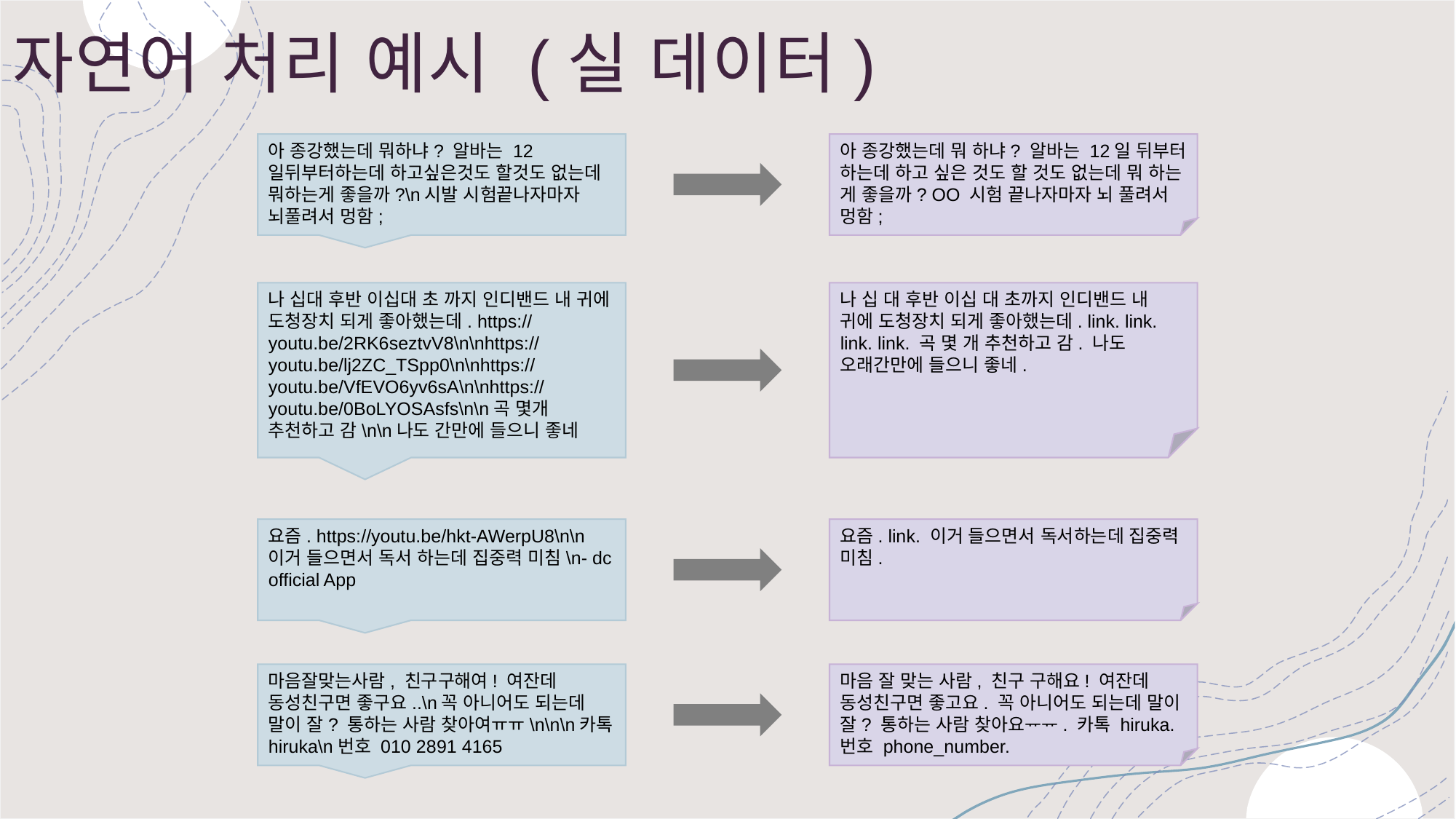

# 자연어 처리 예시 (실 데이터)
아 종강했는데 뭐 하냐? 알바는 12일 뒤부터 하는데 하고 싶은 것도 할 것도 없는데 뭐 하는 게 좋을까? OO 시험 끝나자마자 뇌 풀려서 멍함;
아 종강했는데 뭐하냐? 알바는 12일뒤부터하는데 하고싶은것도 할것도 없는데 뭐하는게 좋을까?\n시발 시험끝나자마자 뇌풀려서 멍함;

나 십대 후반 이십대 초 까지 인디밴드 내 귀에 도청장치 되게 좋아했는데. https://youtu.be/2RK6seztvV8\n\nhttps://youtu.be/lj2ZC_TSpp0\n\nhttps://youtu.be/VfEVO6yv6sA\n\nhttps://youtu.be/0BoLYOSAsfs\n\n곡 몇개 추천하고 감\n\n나도 간만에 들으니 좋네
나 십 대 후반 이십 대 초까지 인디밴드 내 귀에 도청장치 되게 좋아했는데. link. link. link. link. 곡 몇 개 추천하고 감. 나도 오래간만에 들으니 좋네.

요즘. link. 이거 들으면서 독서하는데 집중력 미침.
요즘. https://youtu.be/hkt-AWerpU8\n\n이거 들으면서 독서 하는데 집중력 미침\n- dc official App

마음 잘 맞는 사람, 친구 구해요! 여잔데 동성친구면 좋고요. 꼭 아니어도 되는데 말이 잘? 통하는 사람 찾아요ᅲᅲ. 카톡 hiruka. 번호 phone_number.
마음잘맞는사람, 친구구해여! 여잔데 동성친구면 좋구요..\n꼭 아니어도 되는데 말이 잘? 통하는 사람 찾아여ㅠㅠ\n\n\n카톡 hiruka\n번호 010 2891 4165